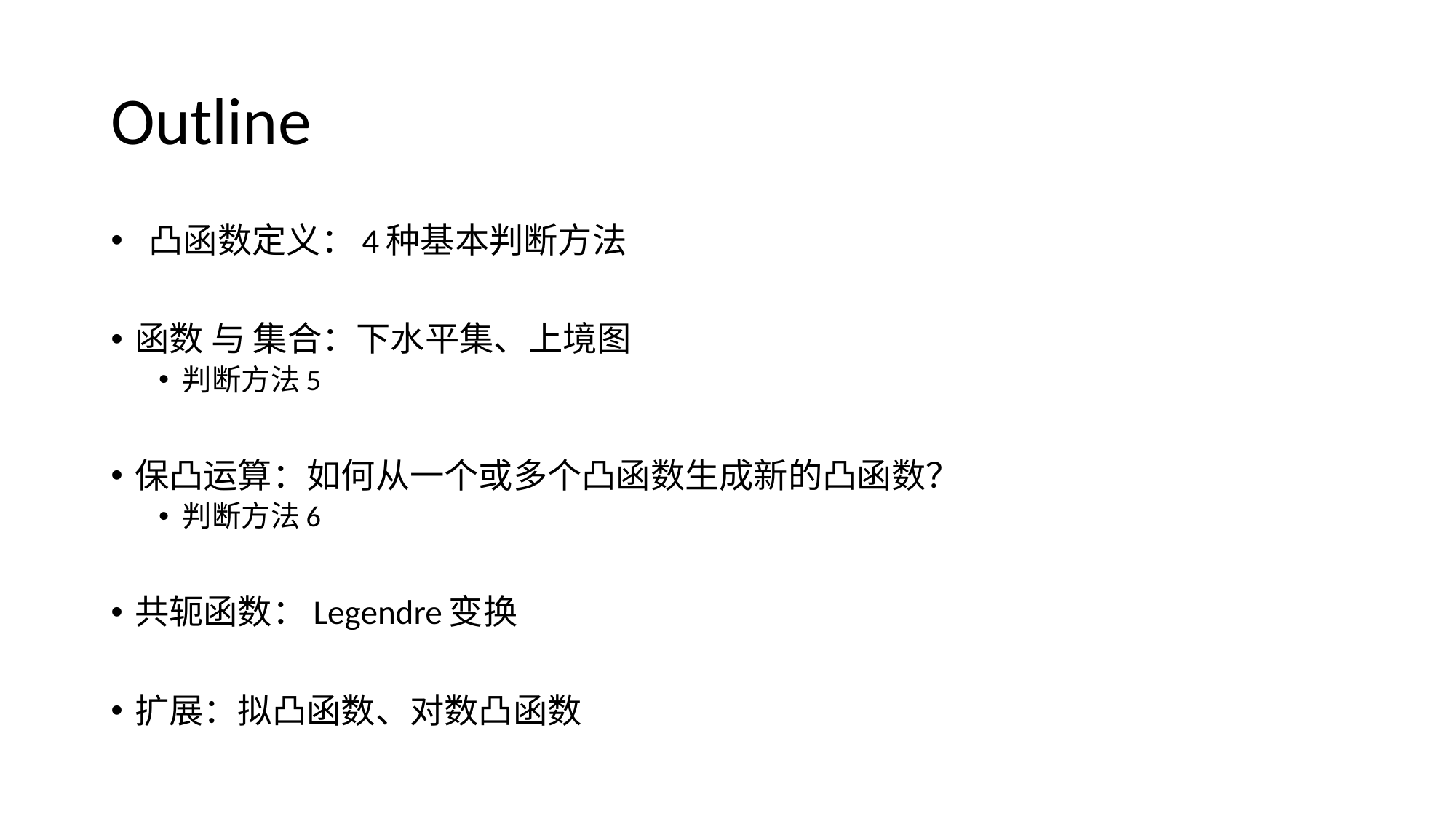

# Outline
 凸函数定义：4种基本判断方法

函数 与 集合：下水平集、上境图
判断方法5

保凸运算：如何从一个或多个凸函数生成新的凸函数？
判断方法6

共轭函数：Legendre变换

扩展：拟凸函数、对数凸函数